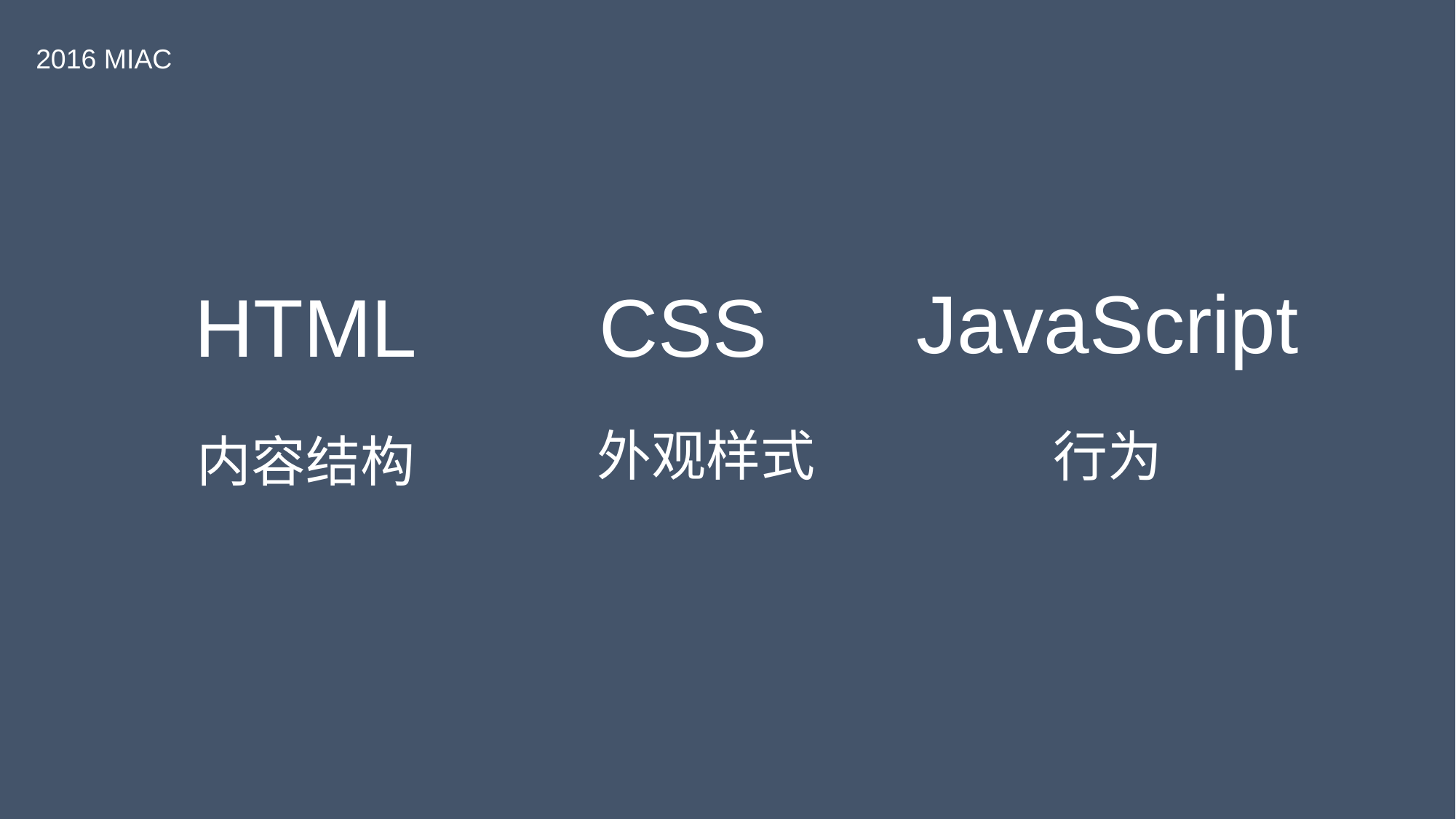

2016 MIAC
JavaScript
HTML
CSS
外观样式
行为
内容结构